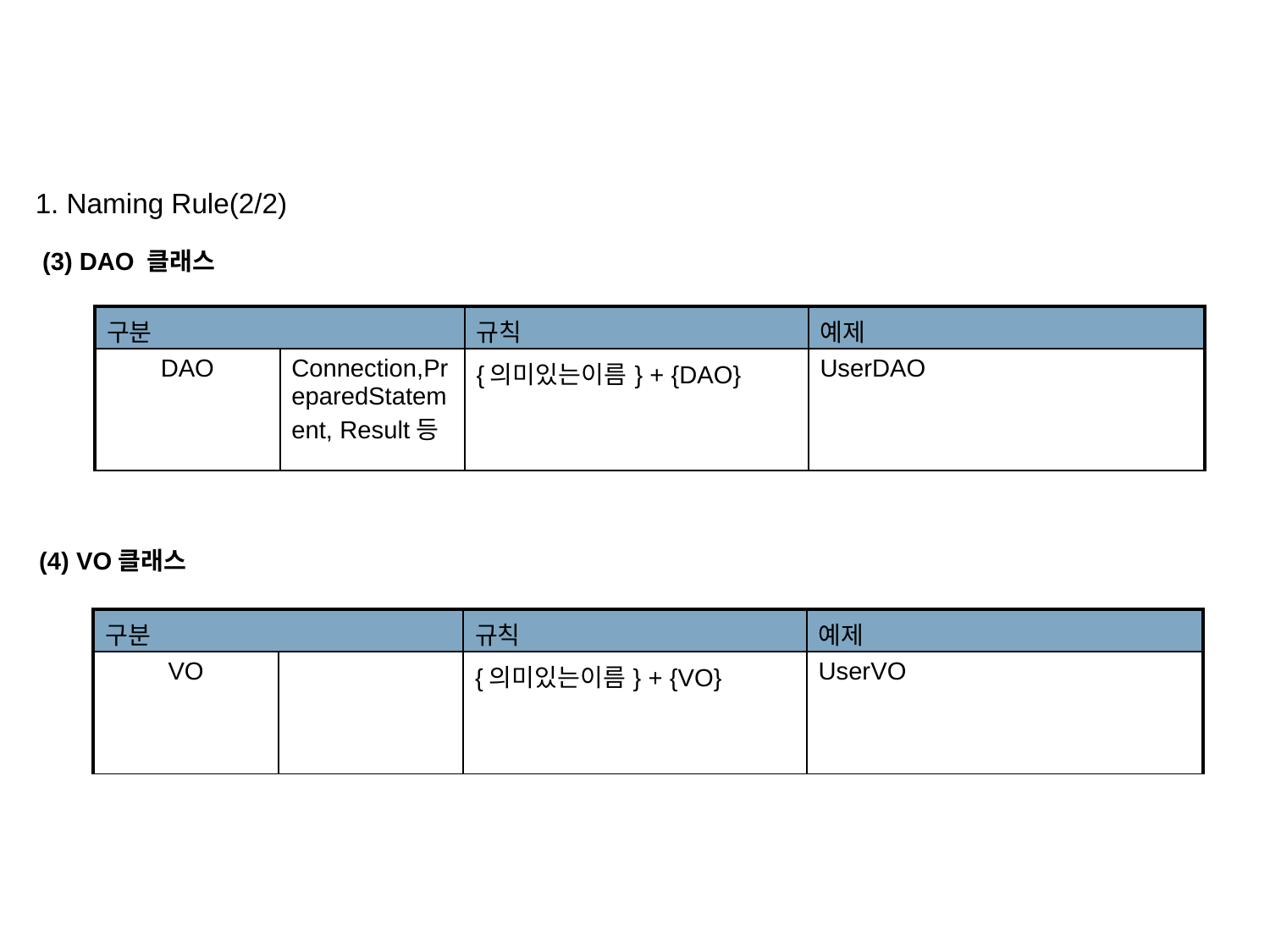

1. Naming Rule(2/2)
(3) DAO 클래스
| 구분 |  | 규칙 | 예제 |
| --- | --- | --- | --- |
| DAO | Connection,PreparedStatement, Result등 | {의미있는이름} + {DAO} | UserDAO |
(4) VO클래스
| 구분 |  | 규칙 | 예제 |
| --- | --- | --- | --- |
| VO |  | {의미있는이름} + {VO} | UserVO |